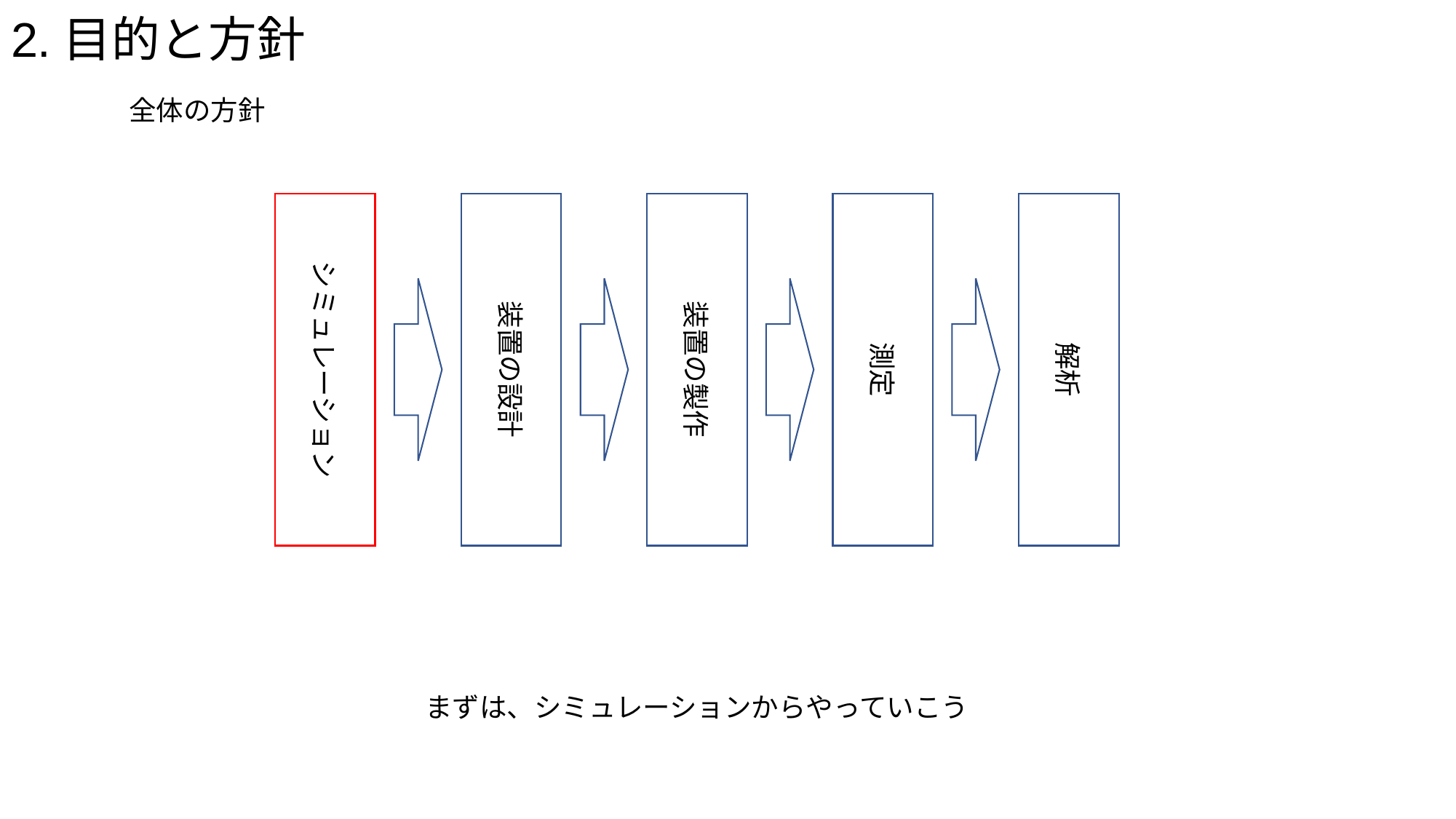

# 2.目的と方針
全体の方針
シミュレーション
装置の設計
装置の製作
測定
解析

まずは、シミュレーションからやっていこう